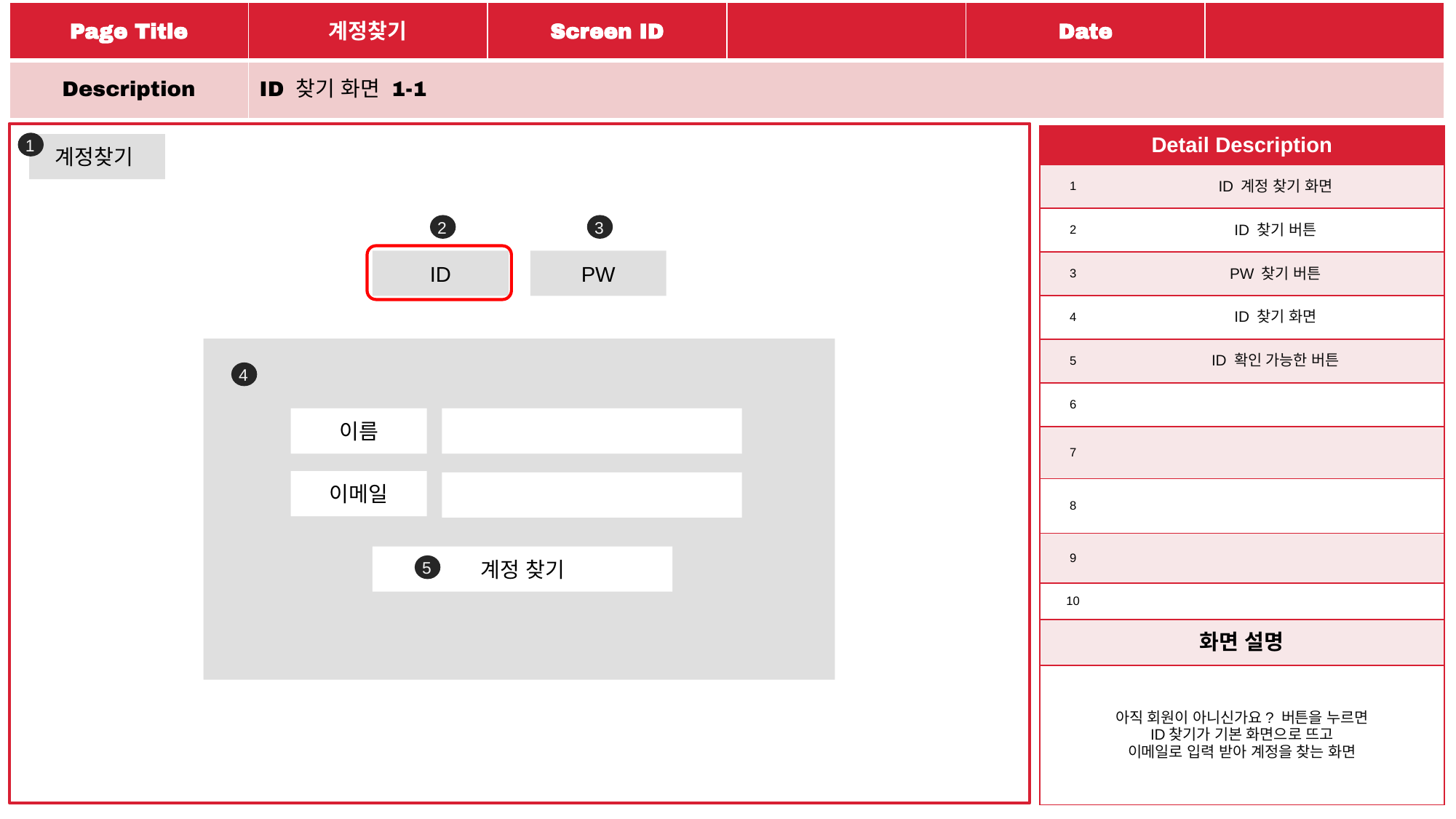

| Page Title | 계정찾기 | Screen ID |  | Date |  |
| --- | --- | --- | --- | --- | --- |
| Description | ID 찾기 화면 1-1 |  |  |  |  |

| Detail Description |  |
| --- | --- |
| 1 | ID 계정 찾기 화면 |
| 2 | ID 찾기 버튼 |
| 3 | PW 찾기 버튼 |
| 4 | ID 찾기 화면 |
| 5 | ID 확인 가능한 버튼 |
| 6 |  |
| 7 |  |
| 8 |  |
| 9 |  |
| 10 |  |
| 화면 설명 |  |
| 아직 회원이 아니신가요? 버튼을 누르면 ID찾기가 기본 화면으로 뜨고 이메일로 입력 받아 계정을 찾는 화면 |  |
1

계정찾기
2

3

PW
ID

4

이름

이메일

계정 찾기
5